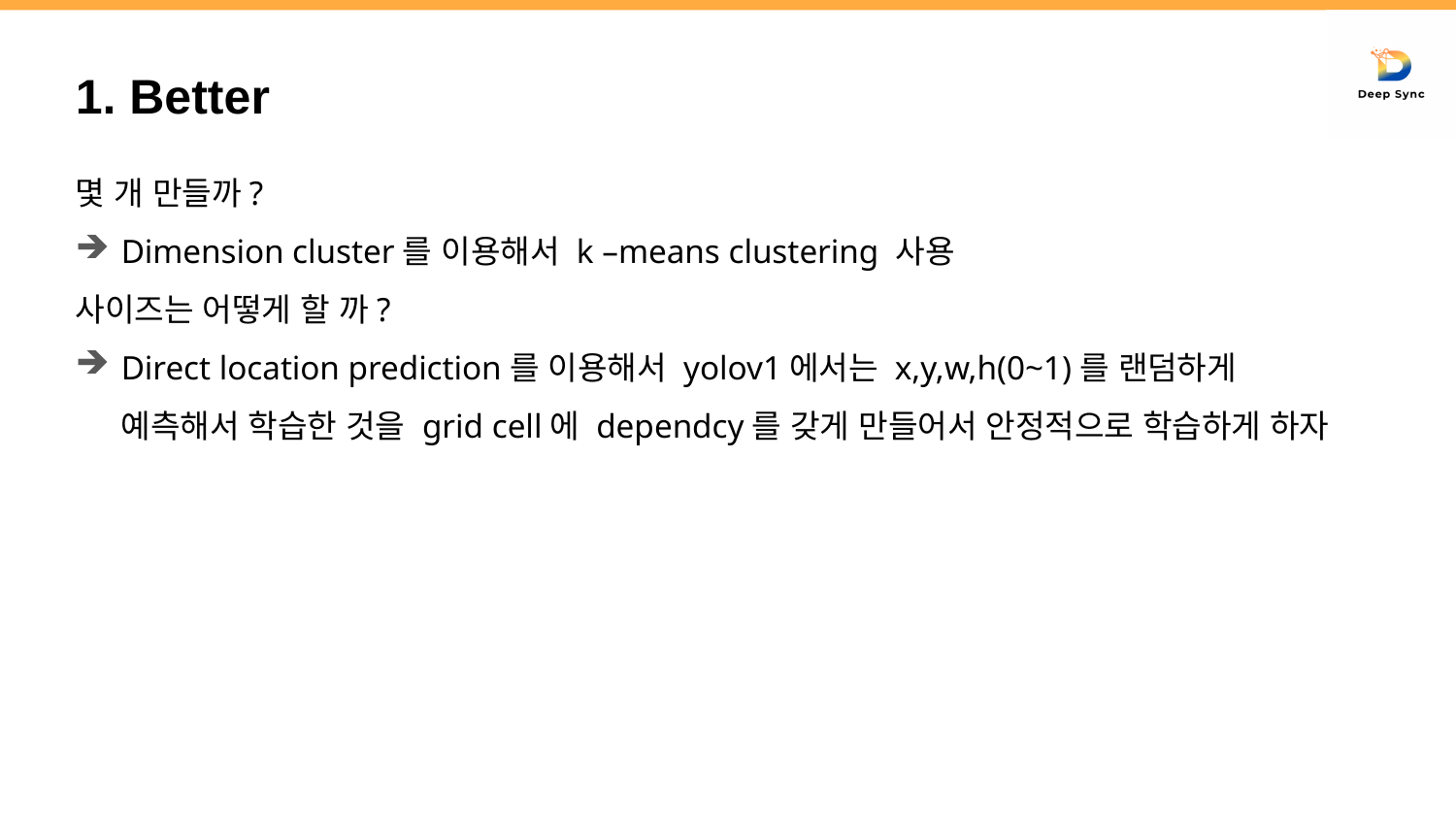

# 1. Better
몇 개 만들까?
Dimension cluster를 이용해서 k –means clustering 사용
사이즈는 어떻게 할 까?
Direct location prediction를 이용해서 yolov1에서는 x,y,w,h(0~1)를 랜덤하게 예측해서 학습한 것을 grid cell에 dependcy를 갖게 만들어서 안정적으로 학습하게 하자